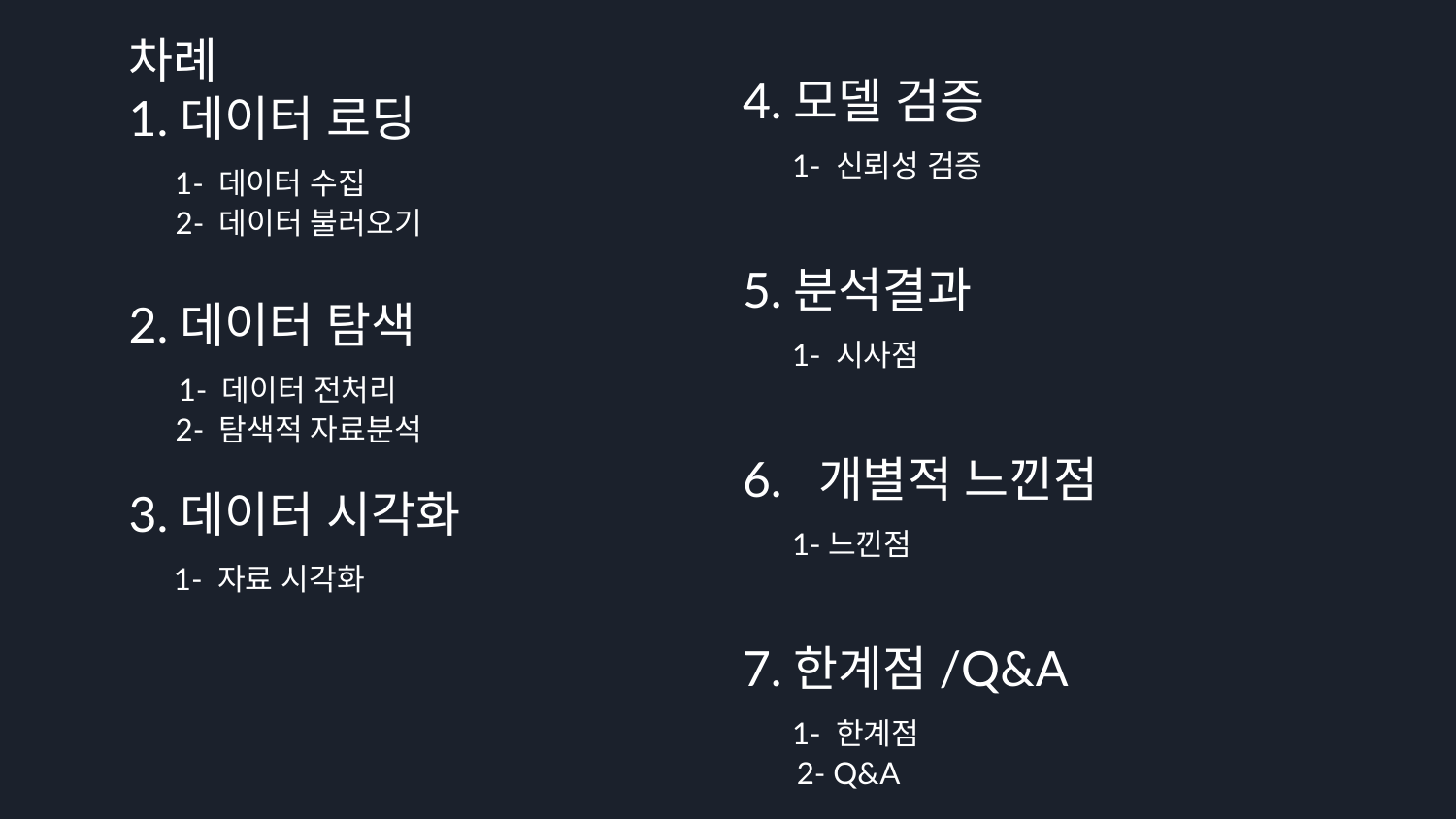

차례
1.데이터 로딩
    1- 데이터 수집
      2- 데이터 불러오기

2.데이터 탐색
    1- 데이터 전처리
      2- 탐색적 자료분석

3.데이터 시각화
    1- 자료 시각화

4.모델 검증
    1- 신뢰성 검증

5.분석결과
    1- 시사점

6.  개별적 느낀점
    1-느낀점

7.한계점/Q&A
    1- 한계점
       2- Q&A